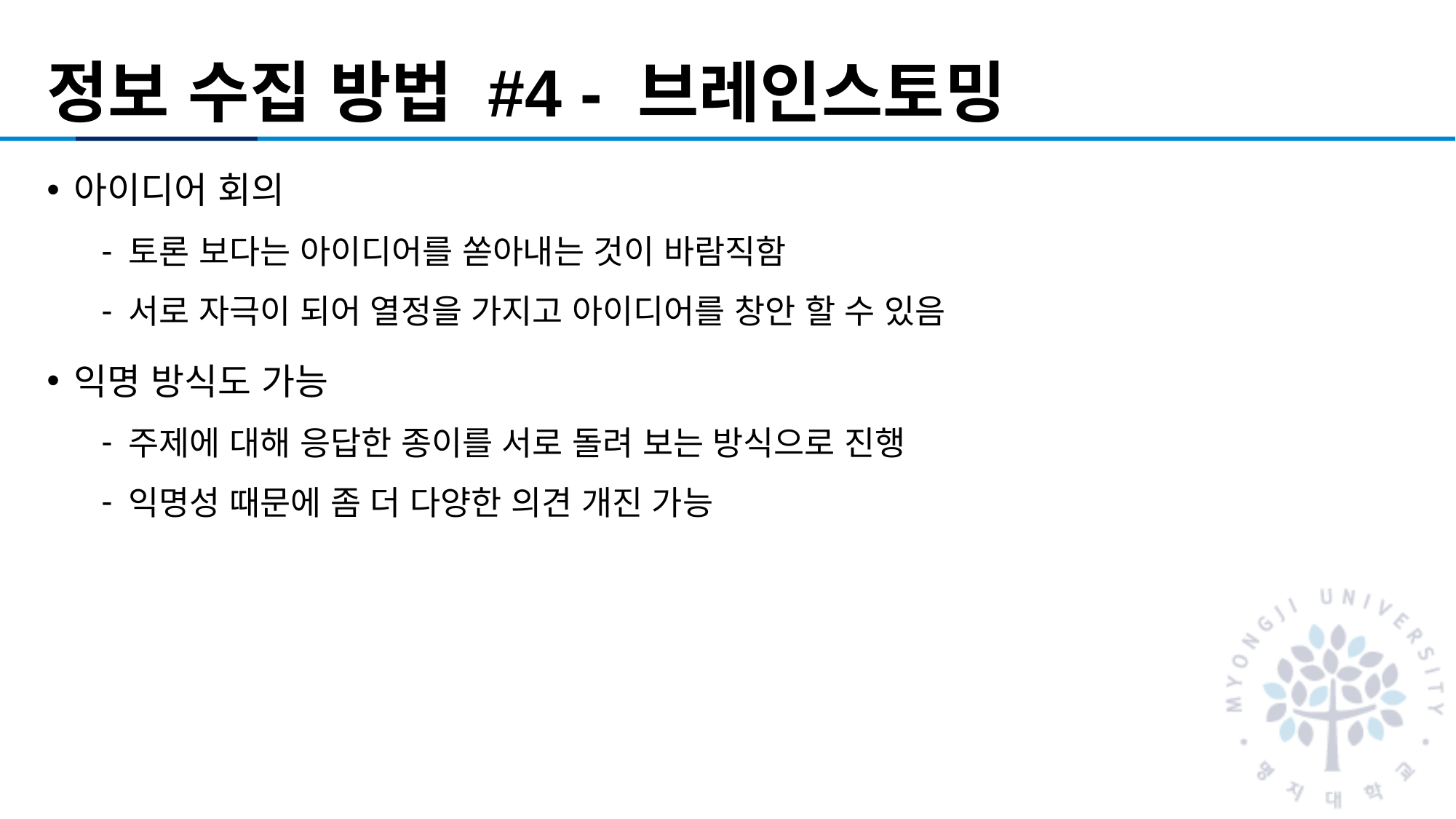

# 정보 수집 방법 #4 - 브레인스토밍
아이디어 회의
토론 보다는 아이디어를 쏟아내는 것이 바람직함
서로 자극이 되어 열정을 가지고 아이디어를 창안 할 수 있음
익명 방식도 가능
주제에 대해 응답한 종이를 서로 돌려 보는 방식으로 진행
익명성 때문에 좀 더 다양한 의견 개진 가능